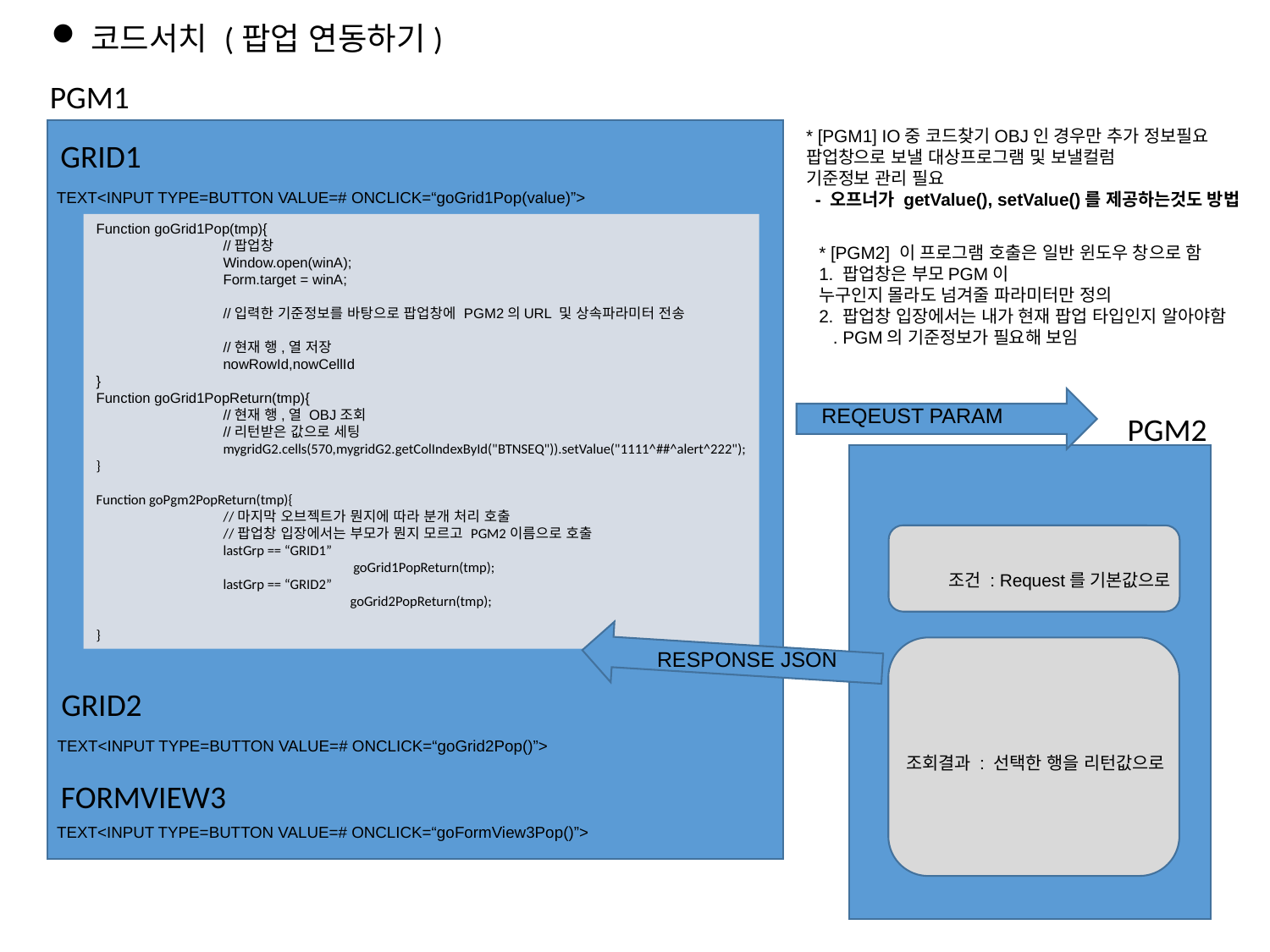

코드서치 (팝업 연동하기)
PGM1
* [PGM1] IO중 코드찾기OBJ인 경우만 추가 정보필요
팝업창으로 보낼 대상프로그램 및 보낼컬럼
기준정보 관리 필요
 - 오프너가 getValue(), setValue()를 제공하는것도 방법

GRID1
TEXT<INPUT TYPE=BUTTON VALUE=# ONCLICK=“goGrid1Pop(value)”>
Function goGrid1Pop(tmp){
	//팝업창
	Window.open(winA);
	Form.target = winA;

	//입력한 기준정보를 바탕으로 팝업창에 PGM2의URL 및 상속파라미터 전송
	//현재 행,열 저장
	nowRowId,nowCellId
}
Function goGrid1PopReturn(tmp){
	//현재 행,열 OBJ조회
	//리턴받은 값으로 세팅
	mygridG2.cells(570,mygridG2.getColIndexById("BTNSEQ")).setValue("1111^##^alert^222");
}

Function goPgm2PopReturn(tmp){
	//마지막 오브젝트가 뭔지에 따라 분개 처리 호출
	//팝업창 입장에서는 부모가 뭔지 모르고 PGM2이름으로 호출
	lastGrp == “GRID1”
		 goGrid1PopReturn(tmp);
	lastGrp == “GRID2”
		goGrid2PopReturn(tmp);

}
* [PGM2] 이 프로그램 호출은 일반 윈도우 창으로 함
1. 팝업창은 부모PGM이
누구인지 몰라도 넘겨줄 파라미터만 정의
2. 팝업창 입장에서는 내가 현재 팝업 타입인지 알아야함
  . PGM의 기준정보가 필요해 보임

REQEUST PARAM
PGM2

조건 : Request를 기본값으로

RESPONSE JSON
GRID2
TEXT<INPUT TYPE=BUTTON VALUE=# ONCLICK=“goGrid2Pop()”>
조회결과 : 선택한 행을 리턴값으로
FORMVIEW3
TEXT<INPUT TYPE=BUTTON VALUE=# ONCLICK=“goFormView3Pop()”>